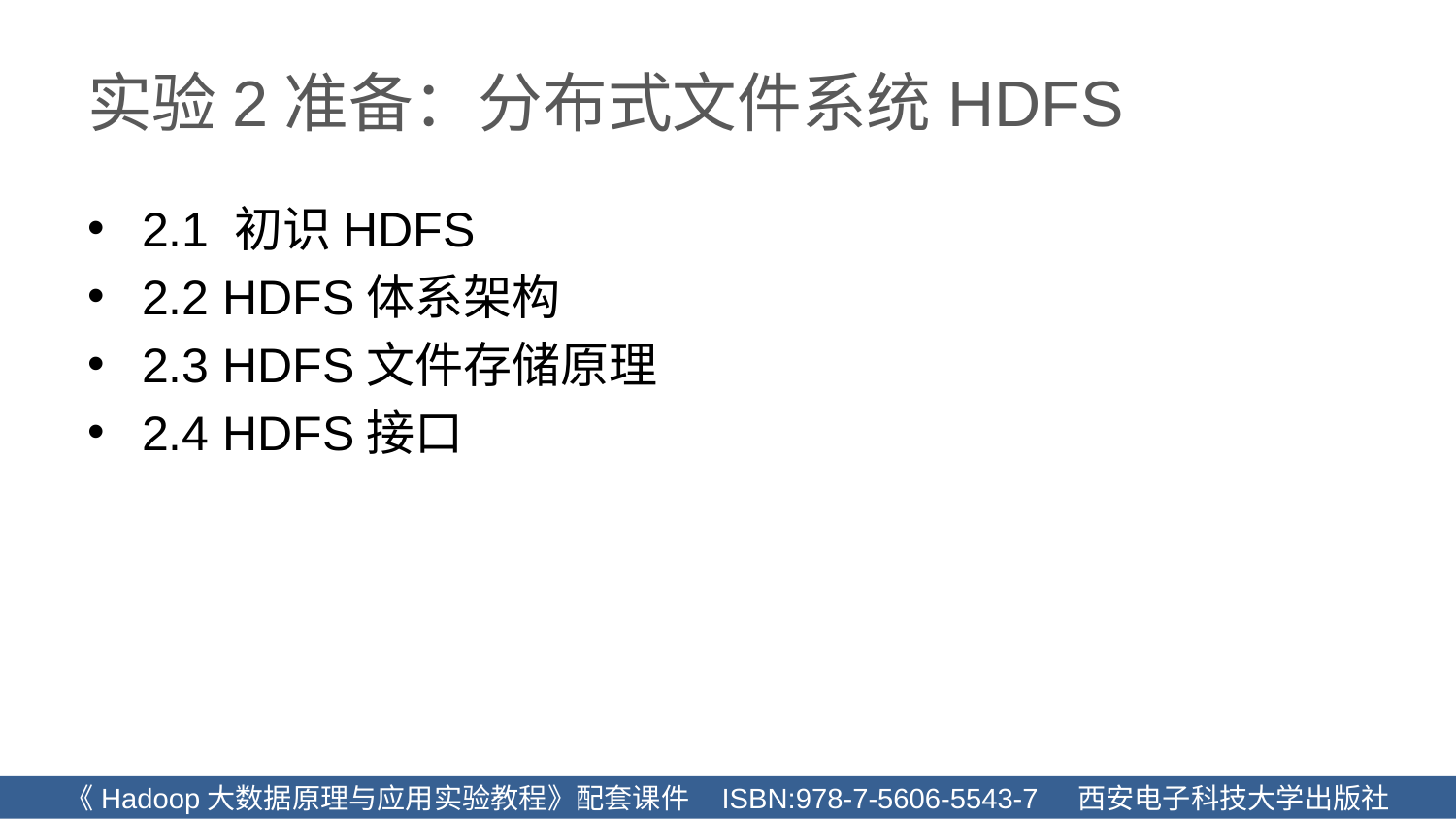

# 实验2准备：分布式文件系统HDFS
2.1 初识HDFS
2.2 HDFS体系架构
2.3 HDFS文件存储原理
2.4 HDFS接口